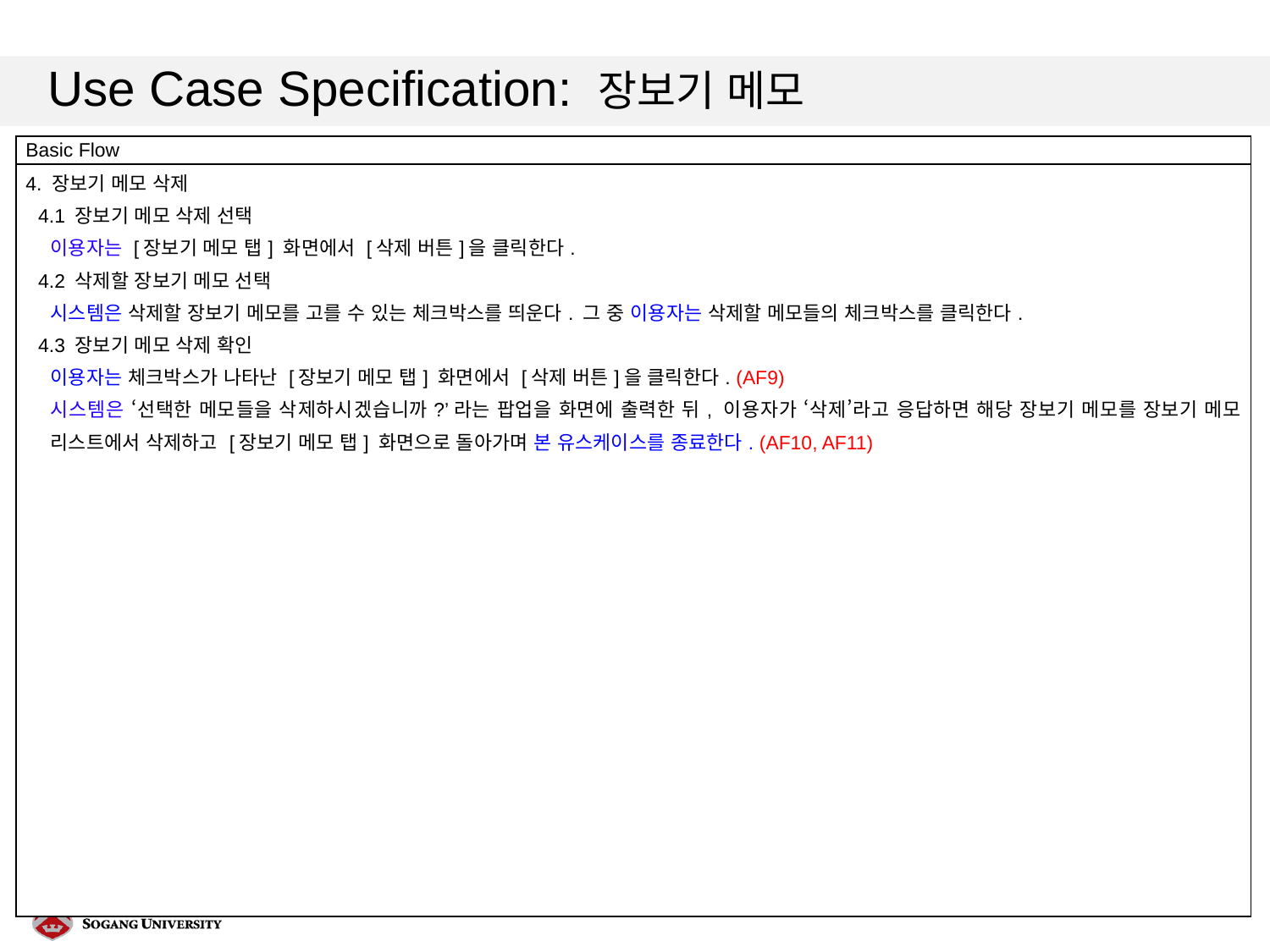

# Use Case Specification: 장보기 메모
| Basic Flow |
| --- |
| 4. 장보기 메모 삭제 4.1 장보기 메모 삭제 선택 이용자는 [장보기 메모 탭] 화면에서 [삭제 버튼]을 클릭한다. 4.2 삭제할 장보기 메모 선택 시스템은 삭제할 장보기 메모를 고를 수 있는 체크박스를 띄운다. 그 중 이용자는 삭제할 메모들의 체크박스를 클릭한다. 4.3 장보기 메모 삭제 확인 이용자는 체크박스가 나타난 [장보기 메모 탭] 화면에서 [삭제 버튼]을 클릭한다. (AF9) 시스템은 ‘선택한 메모들을 삭제하시겠습니까?’라는 팝업을 화면에 출력한 뒤, 이용자가 ‘삭제’라고 응답하면 해당 장보기 메모를 장보기 메모 리스트에서 삭제하고 [장보기 메모 탭] 화면으로 돌아가며 본 유스케이스를 종료한다. (AF10, AF11) |